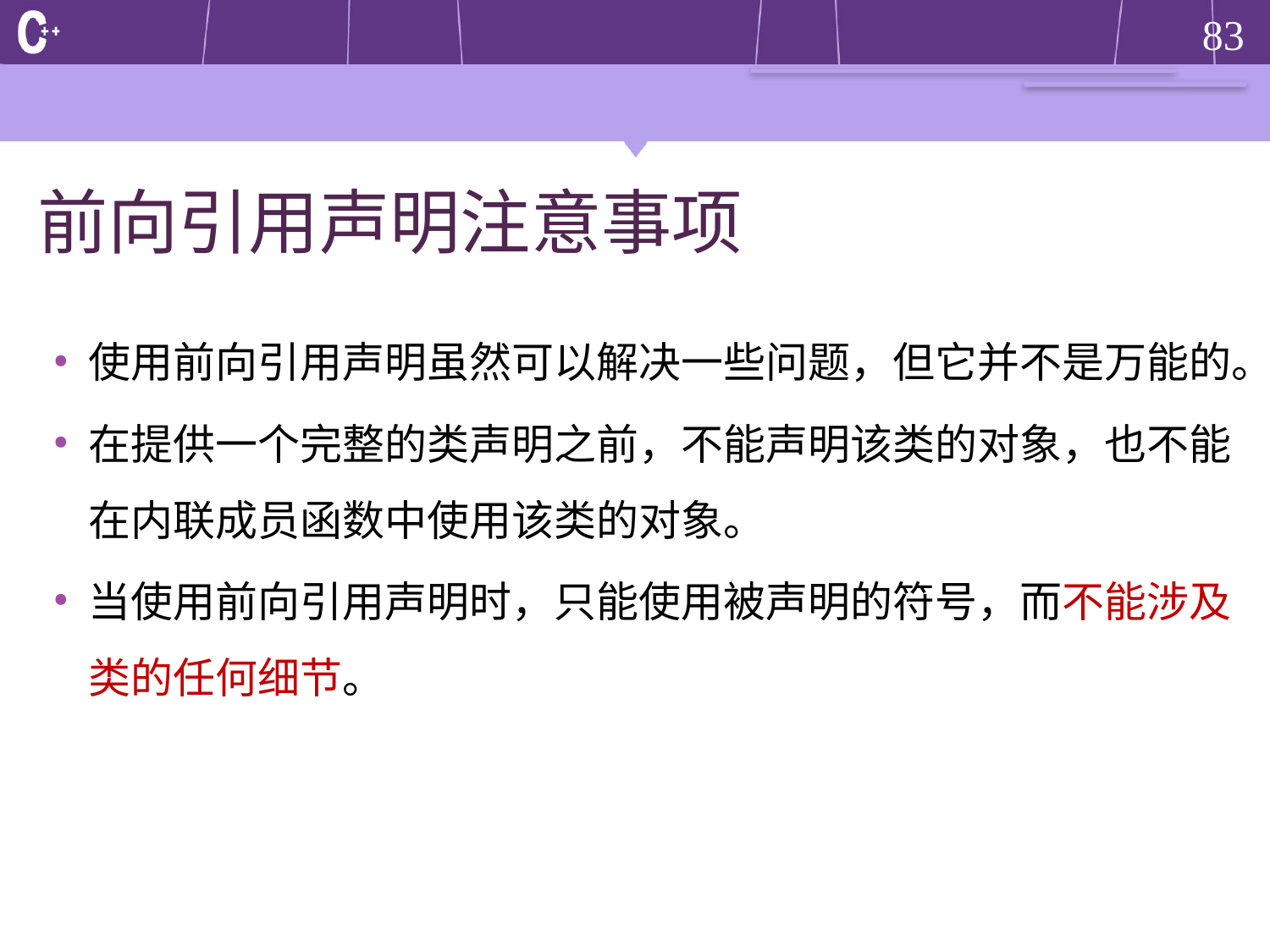

# 前向引用声明注意事项
使用前向引用声明虽然可以解决一些问题，但它并不是万能的。
在提供一个完整的类声明之前，不能声明该类的对象，也不能在内联成员函数中使用该类的对象。
当使用前向引用声明时，只能使用被声明的符号，而不能涉及类的任何细节。